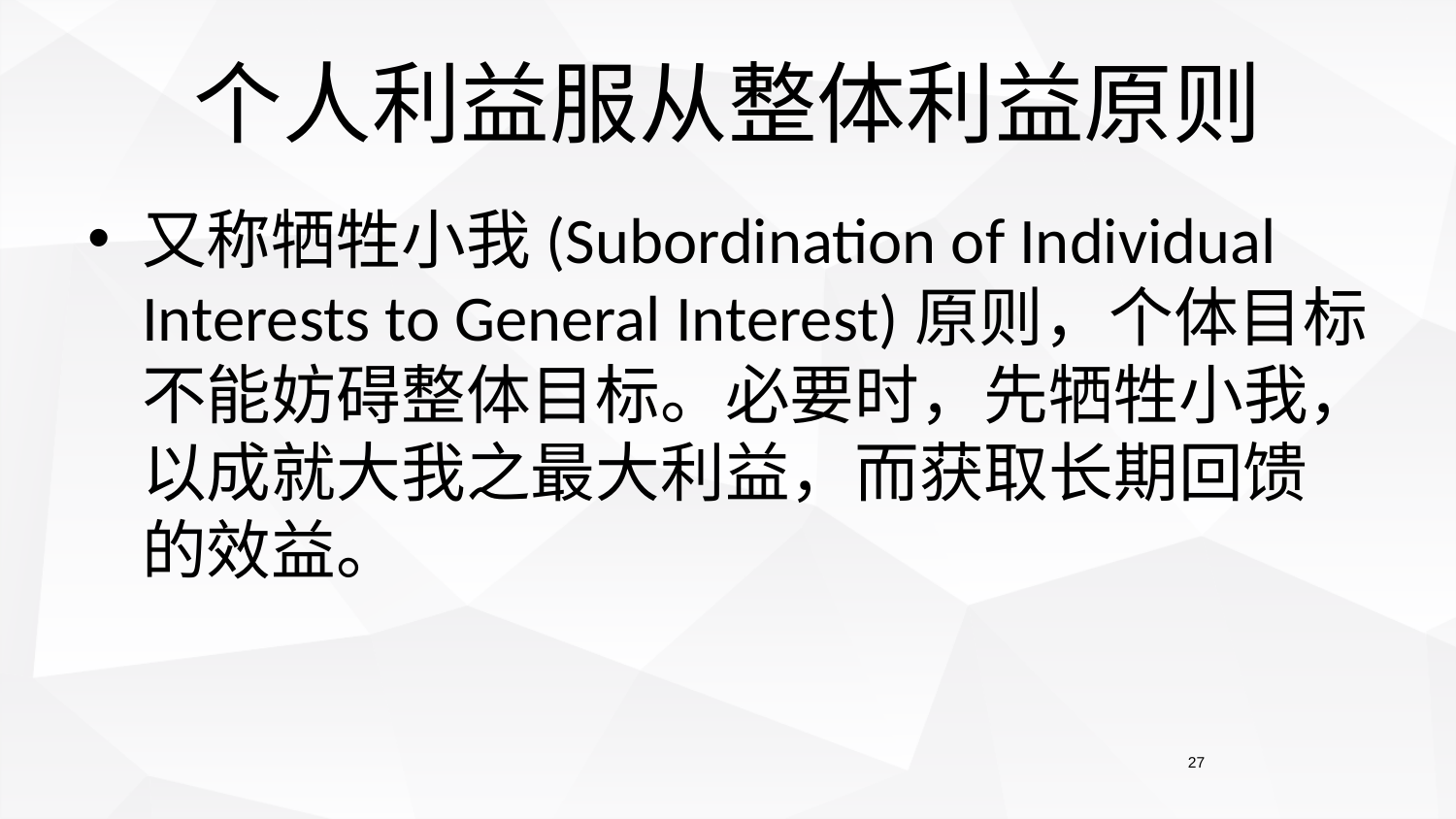

# 个人利益服从整体利益原则
又称牺牲小我(Subordination of Individual Interests to General Interest)原则，个体目标不能妨碍整体目标。必要时，先牺牲小我，以成就大我之最大利益，而获取长期回馈的效益。
27